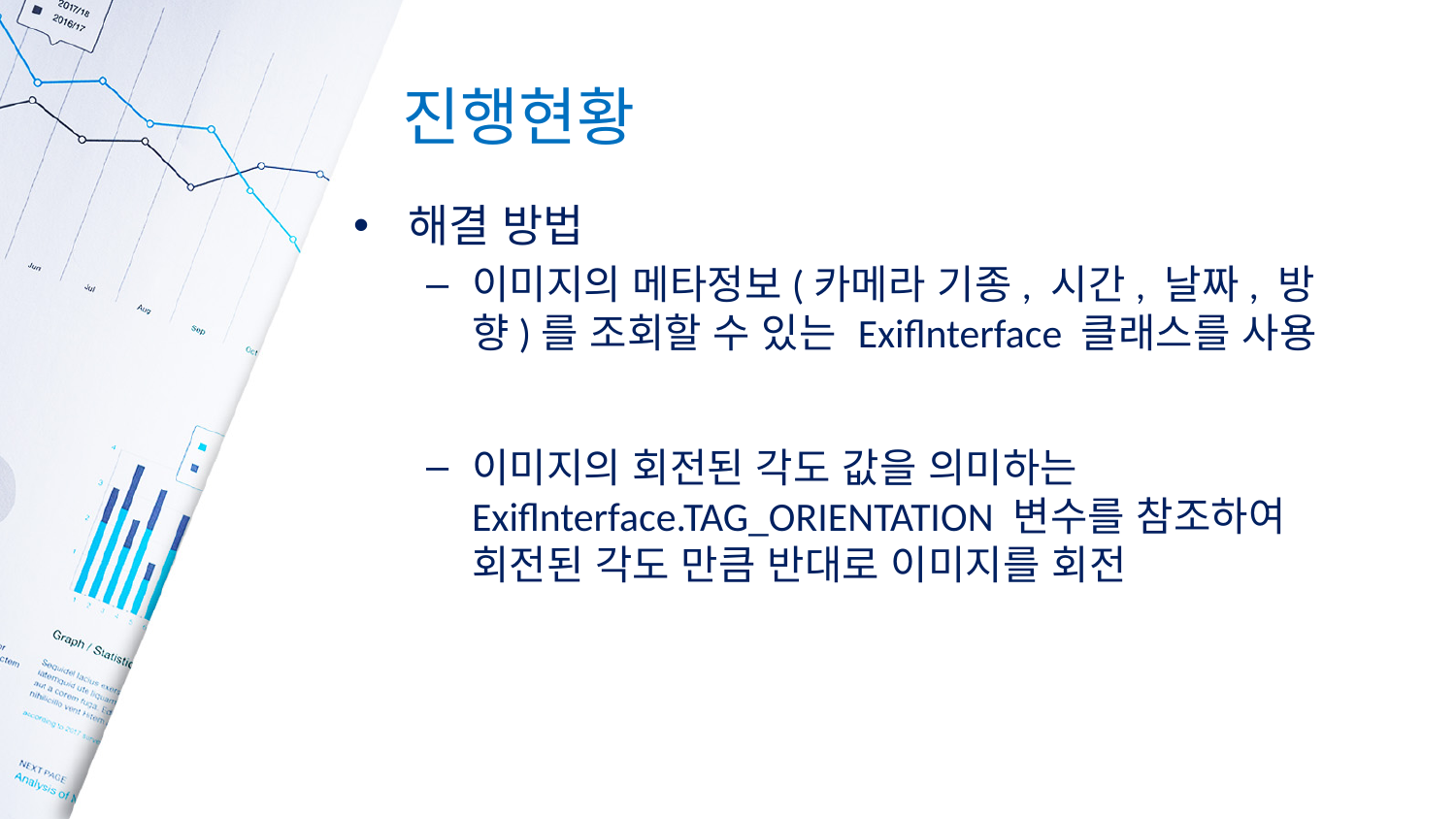

# 진행현황
해결 방법
이미지의 메타정보(카메라 기종, 시간, 날짜, 방향)를 조회할 수 있는 Exiflnterface 클래스를 사용

이미지의 회전된 각도 값을 의미하는 Exiflnterface.TAG_ORIENTATION 변수를 참조하여 회전된 각도 만큼 반대로 이미지를 회전